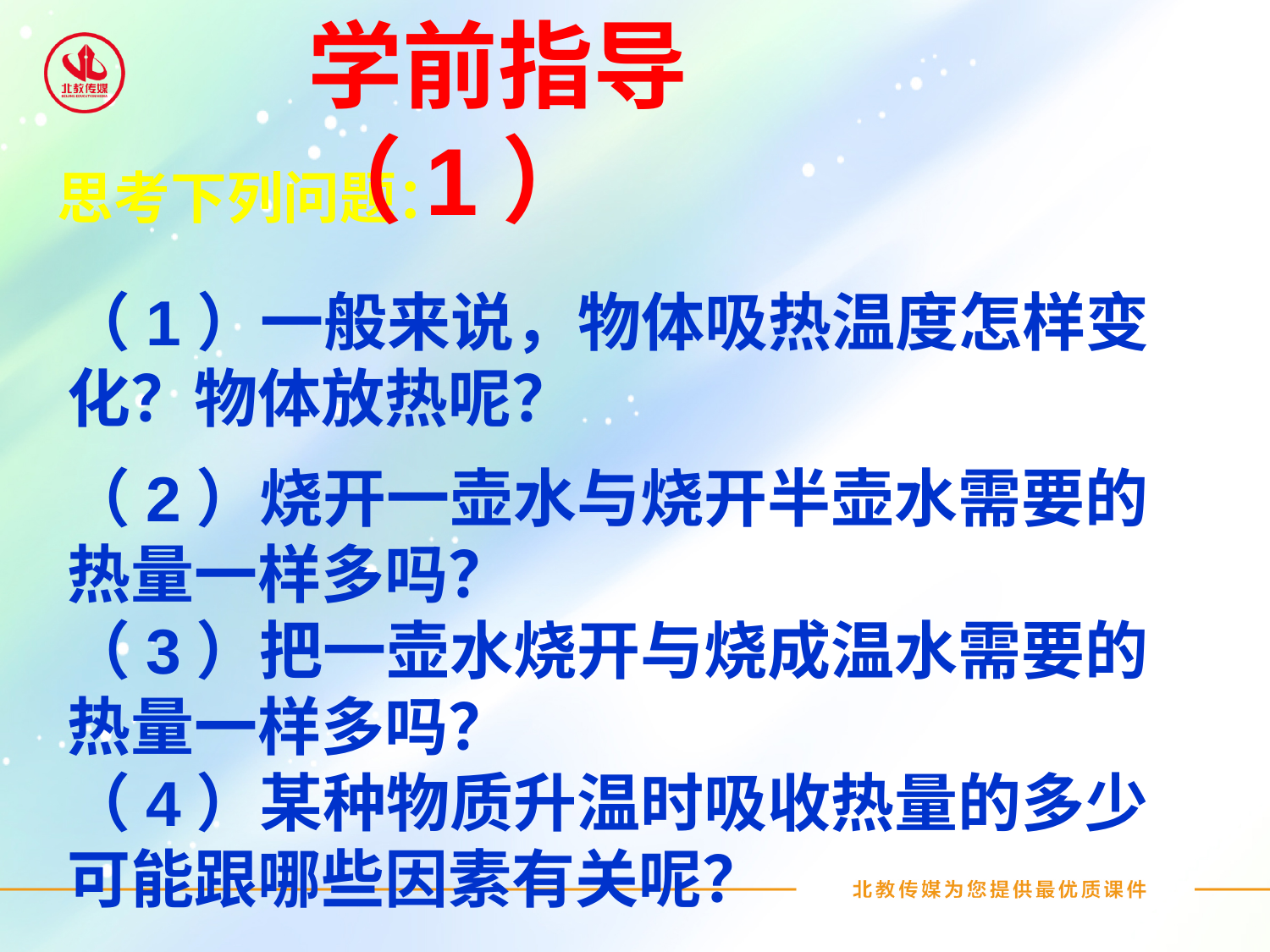

学前指导（1）
思考下列问题：
（1）一般来说，物体吸热温度怎样变化？物体放热呢？
（2）烧开一壶水与烧开半壶水需要的热量一样多吗？
（3）把一壶水烧开与烧成温水需要的热量一样多吗？
（4）某种物质升温时吸收热量的多少可能跟哪些因素有关呢？